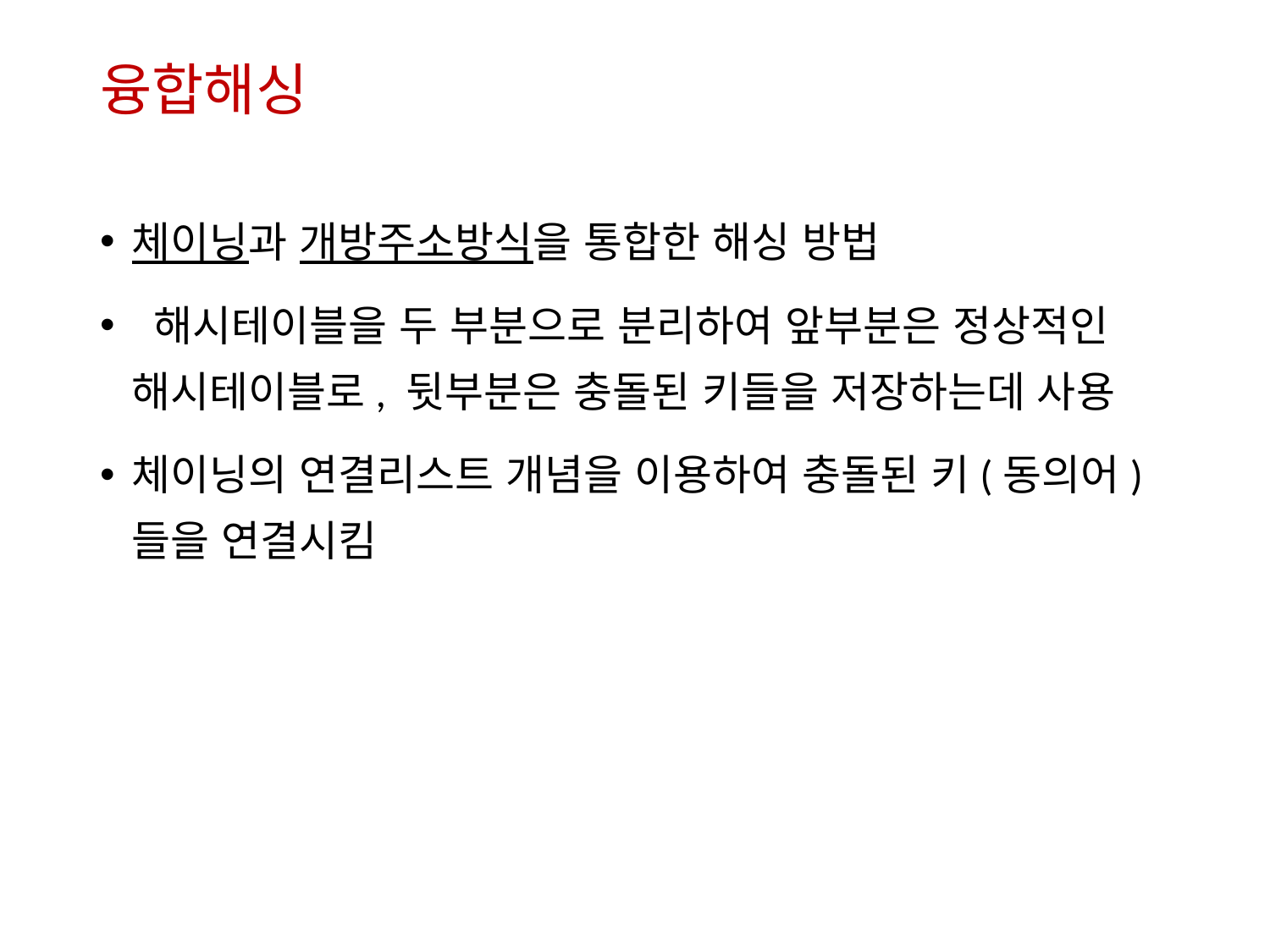

# 융합해싱
체이닝과 개방주소방식을 통합한 해싱 방법
 해시테이블을 두 부분으로 분리하여 앞부분은 정상적인 해시테이블로, 뒷부분은 충돌된 키들을 저장하는데 사용
체이닝의 연결리스트 개념을 이용하여 충돌된 키(동의어)들을 연결시킴